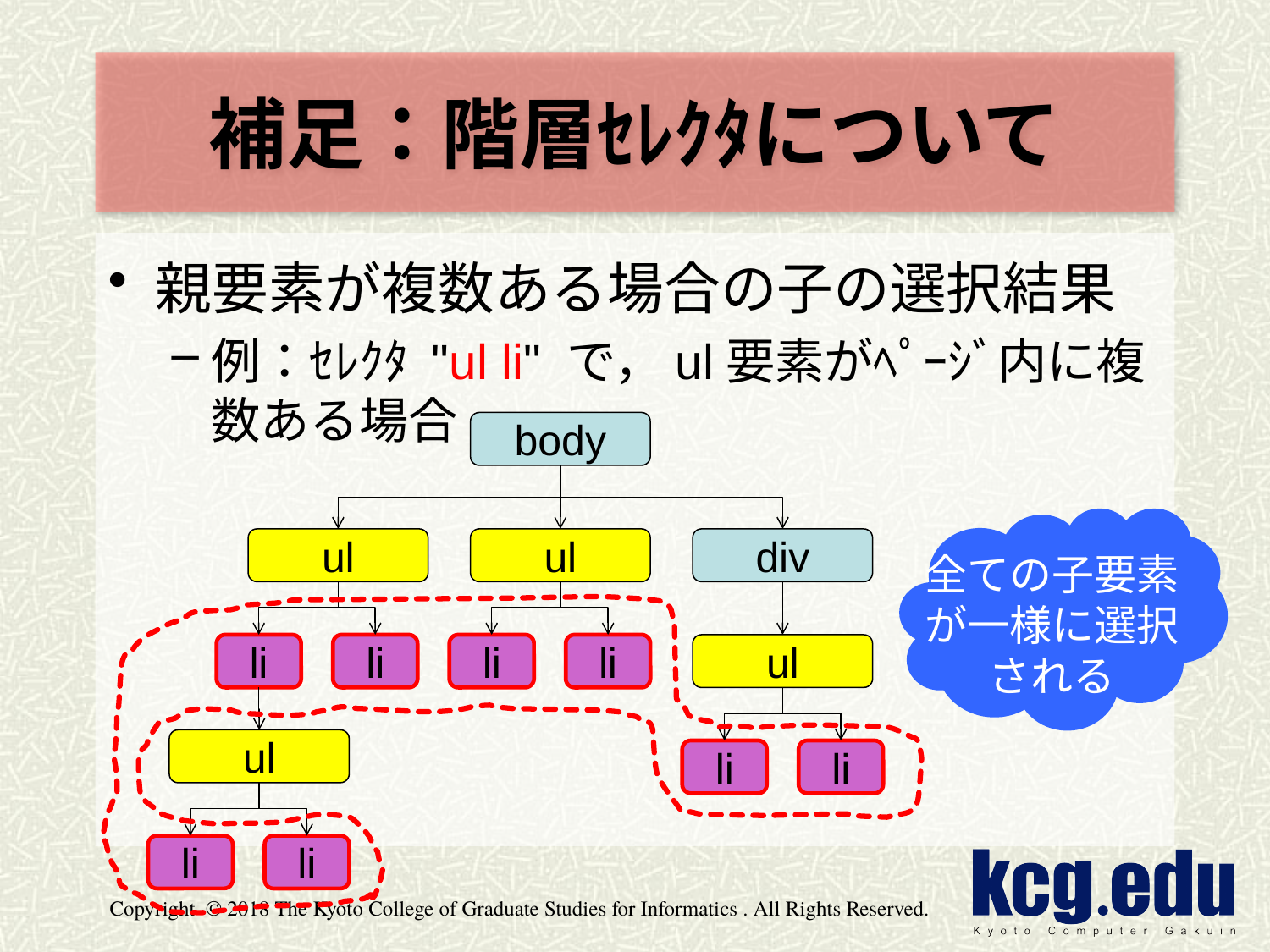

# 補足：階層ｾﾚｸﾀについて
親要素が複数ある場合の子の選択結果
例：ｾﾚｸﾀ "ul li" で，ul要素がﾍﾟｰｼﾞ内に複数ある場合
body
全ての子要素
が一様に選択
される
ul
ul
div

li
li
li
li
ul
ul
li
li
li
li
Copyright  © 2018 The Kyoto College of Graduate Studies for Informatics . All Rights Reserved.